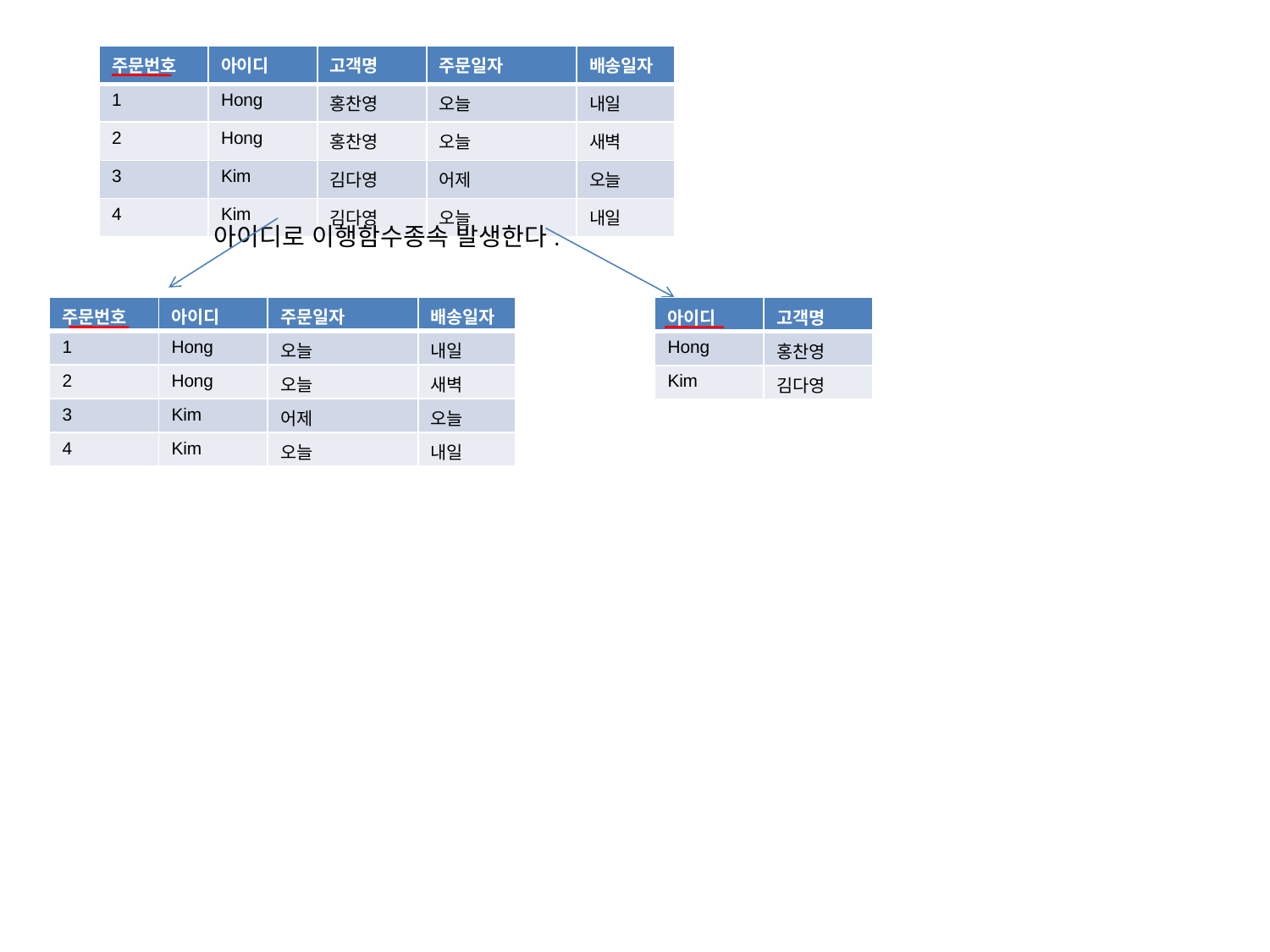

| 주문번호 | 아이디 | 고객명 | 주문일자 | 배송일자 |
| --- | --- | --- | --- | --- |
| 1 | Hong | 홍찬영 | 오늘 | 내일 |
| 2 | Hong | 홍찬영 | 오늘 | 새벽 |
| 3 | Kim | 김다영 | 어제 | 오늘 |
| 4 | Kim | 김다영 | 오늘 | 내일 |
아이디로 이행함수종속 발생한다.
| 주문번호 | 아이디 | 주문일자 | 배송일자 |
| --- | --- | --- | --- |
| 1 | Hong | 오늘 | 내일 |
| 2 | Hong | 오늘 | 새벽 |
| 3 | Kim | 어제 | 오늘 |
| 4 | Kim | 오늘 | 내일 |
| 아이디 | 고객명 |
| --- | --- |
| Hong | 홍찬영 |
| Kim | 김다영 |